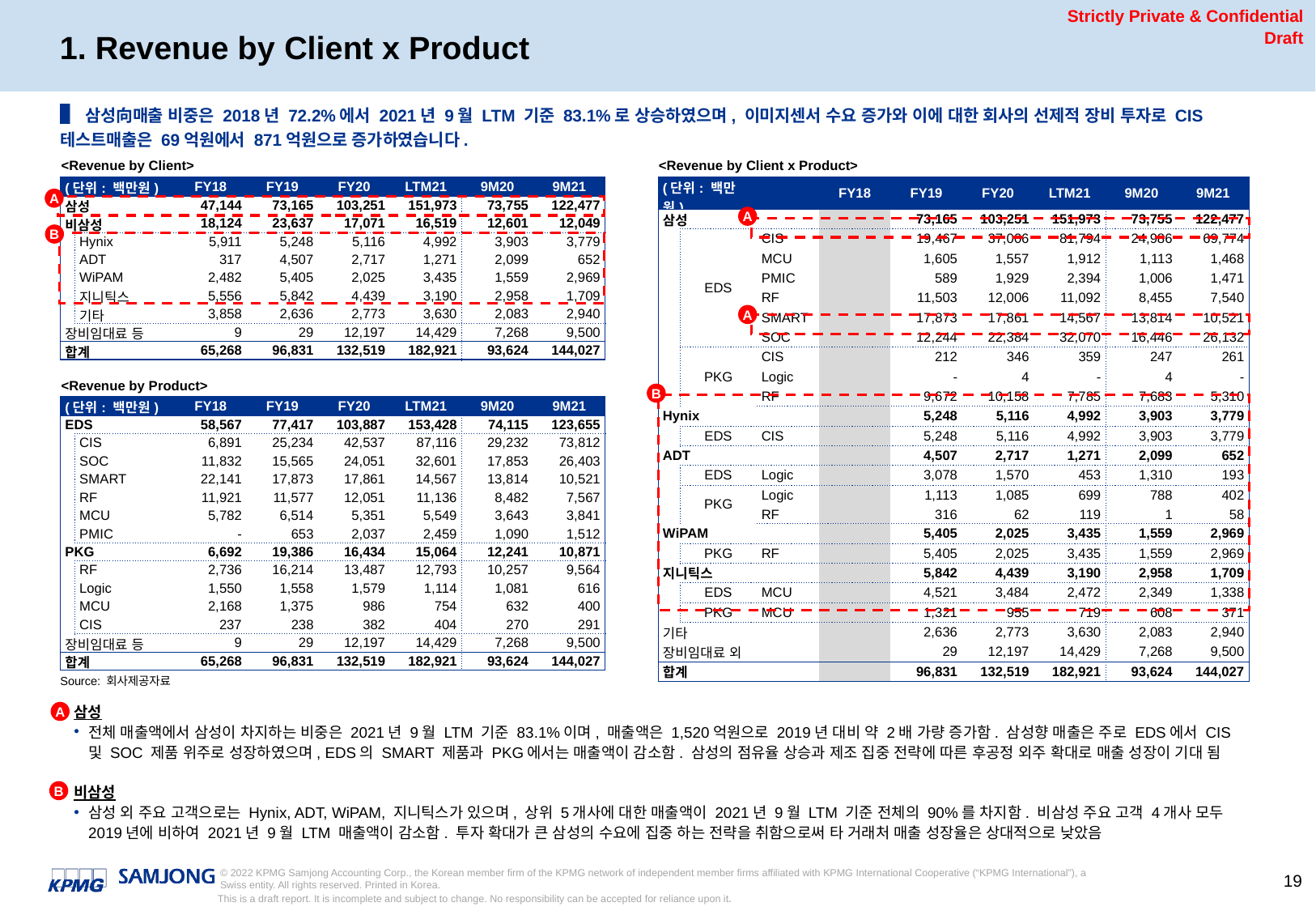

# 1. Revenue by Client x Product
▌삼성向매출 비중은 2018년 72.2%에서 2021년 9월 LTM 기준 83.1%로 상승하였으며, 이미지센서 수요 증가와 이에 대한 회사의 선제적 장비 투자로 CIS 테스트매출은 69억원에서 871억원으로 증가하였습니다.
<Revenue by Client x Product>
<Revenue by Client>
| (단위: 백만원) |  |  | FY18 | FY19 | FY20 | LTM21 | 9M20 | 9M21 |
| --- | --- | --- | --- | --- | --- | --- | --- | --- |
| 삼성 |  |  |  | 73,165 | 103,251 | 151,973 | 73,755 | 122,477 |
|  | EDS | CIS |  | 19,467 | 37,006 | 81,794 | 24,986 | 69,774 |
|  |  | MCU |  | 1,605 | 1,557 | 1,912 | 1,113 | 1,468 |
|  |  | PMIC |  | 589 | 1,929 | 2,394 | 1,006 | 1,471 |
|  |  | RF |  | 11,503 | 12,006 | 11,092 | 8,455 | 7,540 |
|  |  | SMART |  | 17,873 | 17,861 | 14,567 | 13,814 | 10,521 |
|  |  | SOC |  | 12,244 | 22,384 | 32,070 | 16,446 | 26,132 |
|  | PKG | CIS |  | 212 | 346 | 359 | 247 | 261 |
|  |  | Logic |  | - | 4 | - | 4 | - |
|  |  | RF |  | 9,672 | 10,158 | 7,785 | 7,683 | 5,310 |
| Hynix |  |  |  | 5,248 | 5,116 | 4,992 | 3,903 | 3,779 |
|  | EDS | CIS |  | 5,248 | 5,116 | 4,992 | 3,903 | 3,779 |
| ADT |  |  |  | 4,507 | 2,717 | 1,271 | 2,099 | 652 |
|  | EDS | Logic |  | 3,078 | 1,570 | 453 | 1,310 | 193 |
|  | PKG | Logic |  | 1,113 | 1,085 | 699 | 788 | 402 |
|  |  | RF |  | 316 | 62 | 119 | 1 | 58 |
| WiPAM |  |  |  | 5,405 | 2,025 | 3,435 | 1,559 | 2,969 |
|  | PKG | RF |  | 5,405 | 2,025 | 3,435 | 1,559 | 2,969 |
| 지니틱스 |  |  |  | 5,842 | 4,439 | 3,190 | 2,958 | 1,709 |
|  | EDS | MCU |  | 4,521 | 3,484 | 2,472 | 2,349 | 1,338 |
|  | PKG | MCU |  | 1,321 | 955 | 719 | 608 | 371 |
| 기타 |  |  |  | 2,636 | 2,773 | 3,630 | 2,083 | 2,940 |
| 장비임대료 외 |  |  |  | 29 | 12,197 | 14,429 | 7,268 | 9,500 |
| 합계 |  |  |  | 96,831 | 132,519 | 182,921 | 93,624 | 144,027 |
| (단위: 백만원) |  | FY18 | FY19 | FY20 | LTM21 | 9M20 | 9M21 |
| --- | --- | --- | --- | --- | --- | --- | --- |
| 삼성 |  | 47,144 | 73,165 | 103,251 | 151,973 | 73,755 | 122,477 |
| 비삼성 |  | 18,124 | 23,637 | 17,071 | 16,519 | 12,601 | 12,049 |
|  | Hynix | 5,911 | 5,248 | 5,116 | 4,992 | 3,903 | 3,779 |
|  | ADT | 317 | 4,507 | 2,717 | 1,271 | 2,099 | 652 |
|  | WiPAM | 2,482 | 5,405 | 2,025 | 3,435 | 1,559 | 2,969 |
|  | 지니틱스 | 5,556 | 5,842 | 4,439 | 3,190 | 2,958 | 1,709 |
|  | 기타 | 3,858 | 2,636 | 2,773 | 3,630 | 2,083 | 2,940 |
| 장비임대료 등 |  | 9 | 29 | 12,197 | 14,429 | 7,268 | 9,500 |
| 합계 |  | 65,268 | 96,831 | 132,519 | 182,921 | 93,624 | 144,027 |
A

A

B

A

<Revenue by Product>
B

| (단위: 백만원) |  | FY18 | FY19 | FY20 | LTM21 | 9M20 | 9M21 |
| --- | --- | --- | --- | --- | --- | --- | --- |
| EDS |  | 58,567 | 77,417 | 103,887 | 153,428 | 74,115 | 123,655 |
|  | CIS | 6,891 | 25,234 | 42,537 | 87,116 | 29,232 | 73,812 |
|  | SOC | 11,832 | 15,565 | 24,051 | 32,601 | 17,853 | 26,403 |
|  | SMART | 22,141 | 17,873 | 17,861 | 14,567 | 13,814 | 10,521 |
|  | RF | 11,921 | 11,577 | 12,051 | 11,136 | 8,482 | 7,567 |
|  | MCU | 5,782 | 6,514 | 5,351 | 5,549 | 3,643 | 3,841 |
|  | PMIC | - | 653 | 2,037 | 2,459 | 1,090 | 1,512 |
| PKG |  | 6,692 | 19,386 | 16,434 | 15,064 | 12,241 | 10,871 |
|  | RF | 2,736 | 16,214 | 13,487 | 12,793 | 10,257 | 9,564 |
|  | Logic | 1,550 | 1,558 | 1,579 | 1,114 | 1,081 | 616 |
|  | MCU | 2,168 | 1,375 | 986 | 754 | 632 | 400 |
|  | CIS | 237 | 238 | 382 | 404 | 270 | 291 |
| 장비임대료 등 |  | 9 | 29 | 12,197 | 14,429 | 7,268 | 9,500 |
| 합계 |  | 65,268 | 96,831 | 132,519 | 182,921 | 93,624 | 144,027 |
Source: 회사제공자료
Note 1: 차입금 및 사채 – 현금 및 단기금융상품
Source: 회사제공자료
삼성
전체 매출액에서 삼성이 차지하는 비중은 2021년 9월 LTM 기준 83.1%이며, 매출액은 1,520억원으로 2019년 대비 약 2배 가량 증가함. 삼성향 매출은 주로 EDS에서 CIS 및 SOC 제품 위주로 성장하였으며, EDS의 SMART 제품과 PKG에서는 매출액이 감소함. 삼성의 점유율 상승과 제조 집중 전략에 따른 후공정 외주 확대로 매출 성장이 기대 됨

비삼성
삼성 외 주요 고객으로는 Hynix, ADT, WiPAM, 지니틱스가 있으며, 상위 5개사에 대한 매출액이 2021년 9월 LTM 기준 전체의 90%를 차지함. 비삼성 주요 고객 4개사 모두 2019년에 비하여 2021년 9월 LTM 매출액이 감소함. 투자 확대가 큰 삼성의 수요에 집중 하는 전략을 취함으로써 타 거래처 매출 성장율은 상대적으로 낮았음

A
B